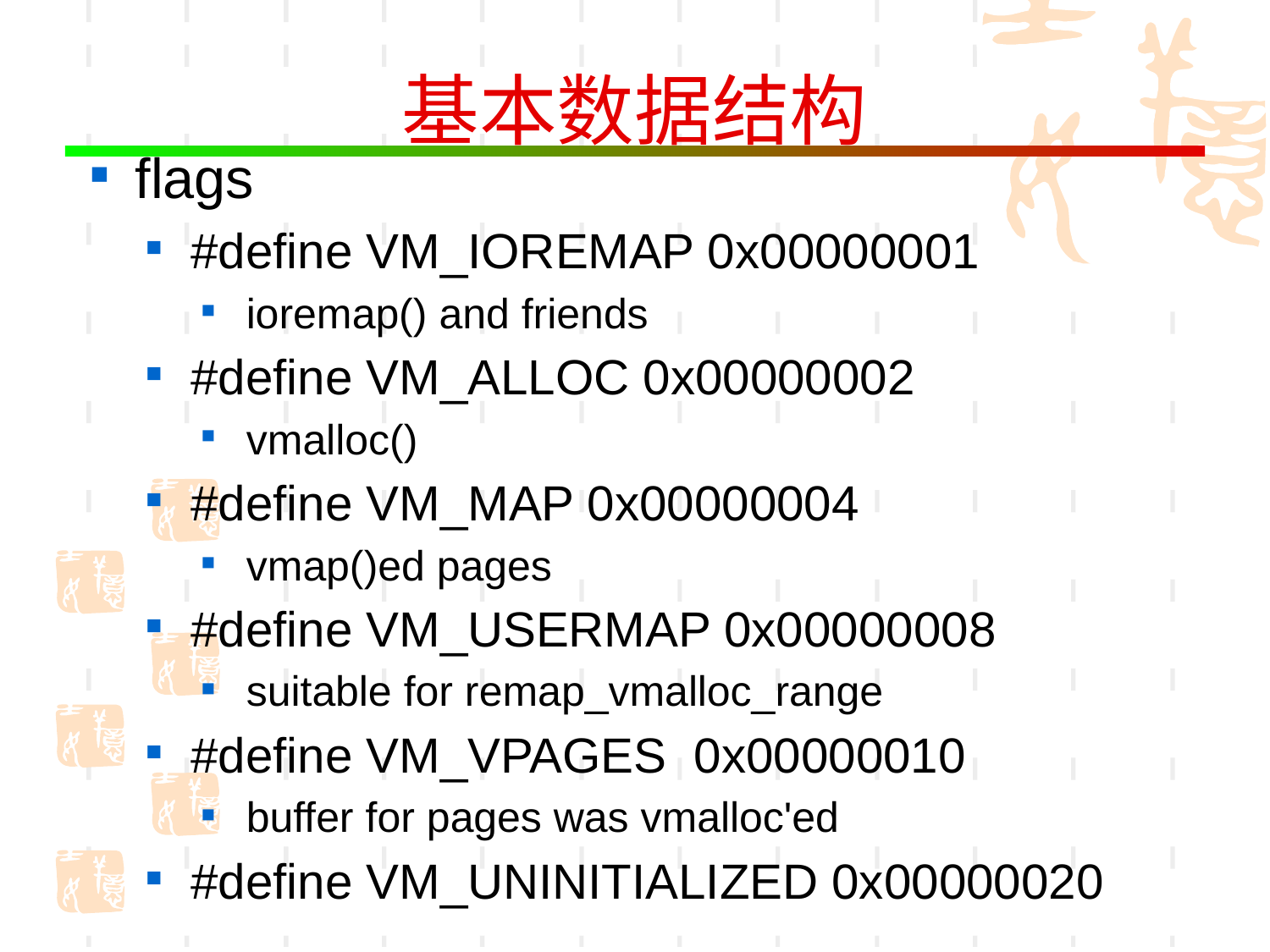

# 基本数据结构
flags
#define VM_IOREMAP 0x00000001
ioremap() and friends
#define VM_ALLOC 0x00000002
vmalloc()
#define VM_MAP 0x00000004
vmap()ed pages
#define VM_USERMAP 0x00000008
suitable for remap_vmalloc_range
#define VM_VPAGES  0x00000010
buffer for pages was vmalloc'ed
#define VM_UNINITIALIZED 0x00000020